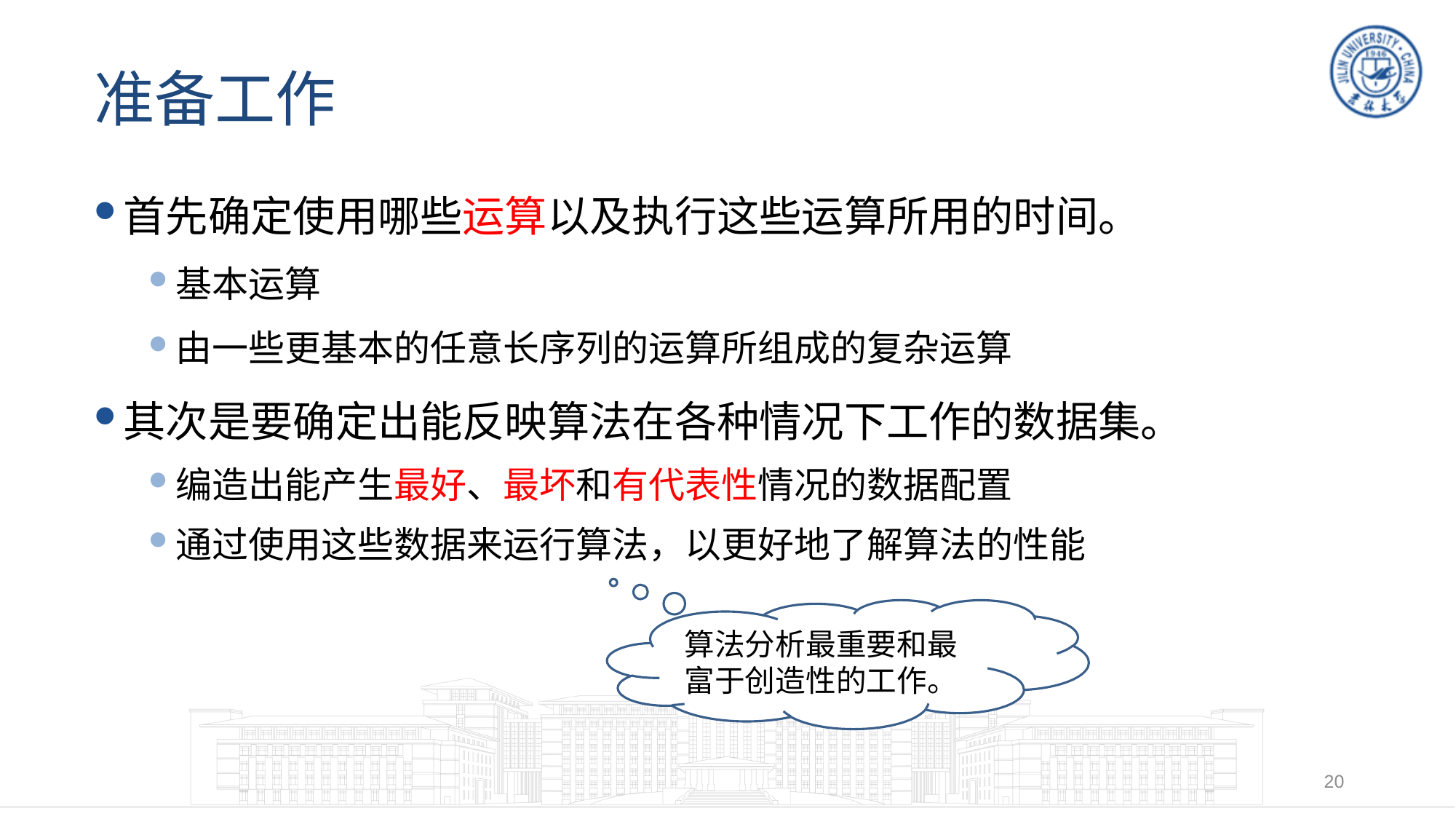

# 准备工作
首先确定使用哪些运算以及执行这些运算所用的时间。
基本运算
由一些更基本的任意长序列的运算所组成的复杂运算
其次是要确定出能反映算法在各种情况下工作的数据集。
编造出能产生最好、最坏和有代表性情况的数据配置
通过使用这些数据来运行算法，以更好地了解算法的性能

算法分析最重要和最富于创造性的工作。
20